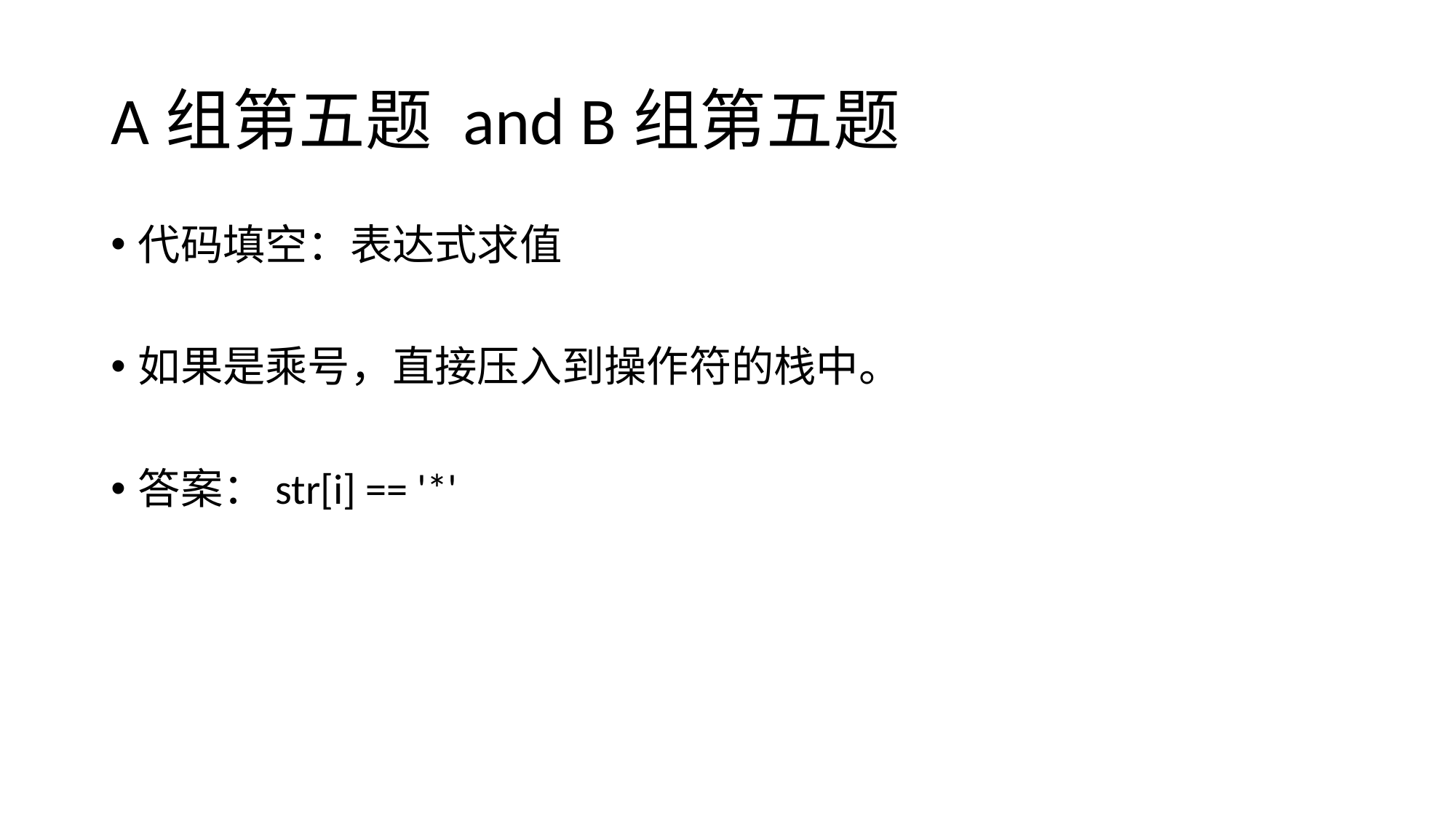

# A组第五题 and B组第五题
代码填空：表达式求值

如果是乘号，直接压入到操作符的栈中。

答案：str[i] == '*'